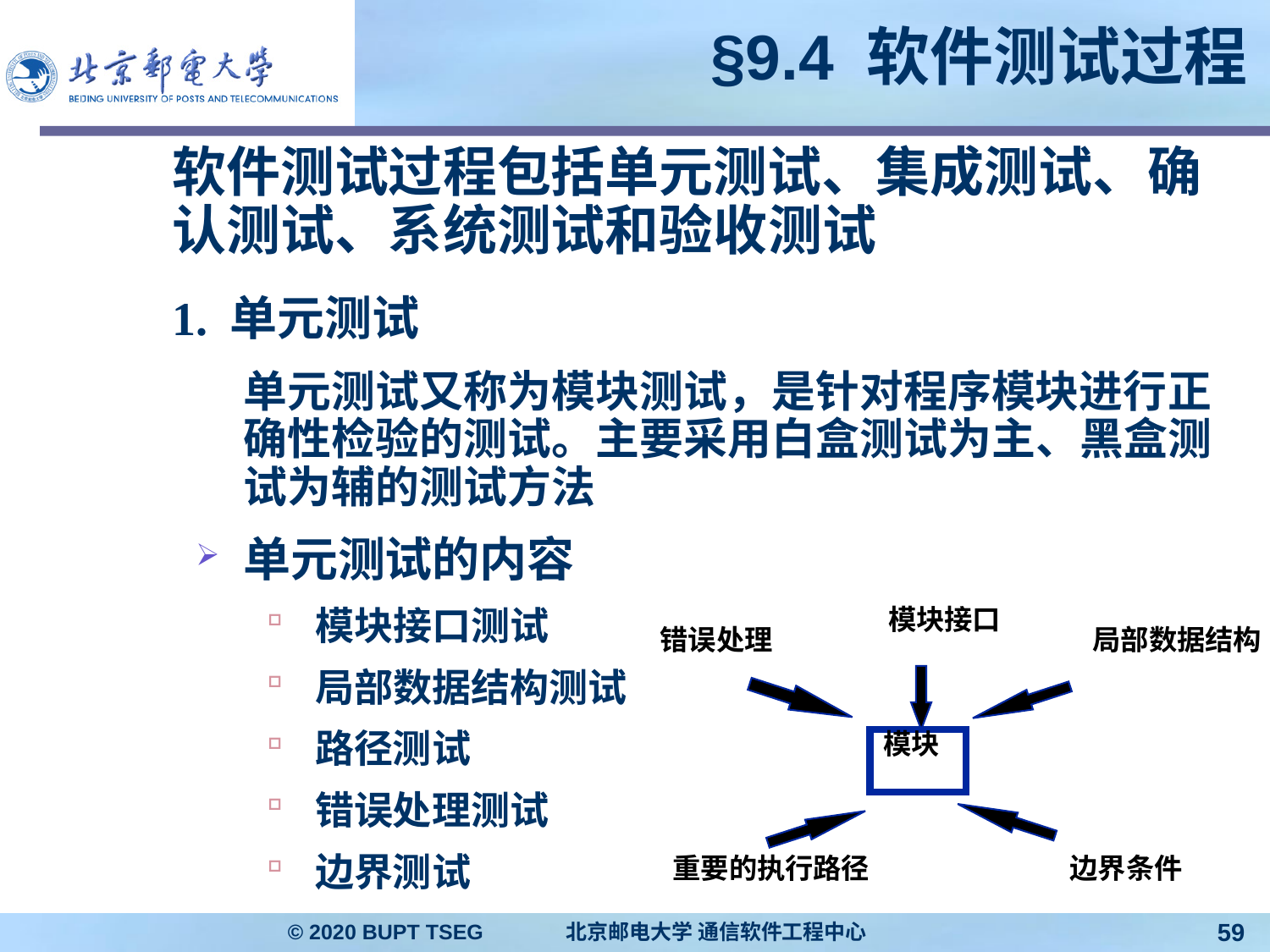

# §9.4 软件测试过程
	软件测试过程包括单元测试、集成测试、确认测试、系统测试和验收测试
	1. 单元测试
	单元测试又称为模块测试，是针对程序模块进行正确性检验的测试。主要采用白盒测试为主、黑盒测试为辅的测试方法
单元测试的内容
模块接口测试
局部数据结构测试
路径测试
错误处理测试
边界测试

模块接口
错误处理
局部数据结构

模块

 重要的执行路径
边界条件
© 2020 BUPT TSEG             北京邮电大学 通信软件工程中心